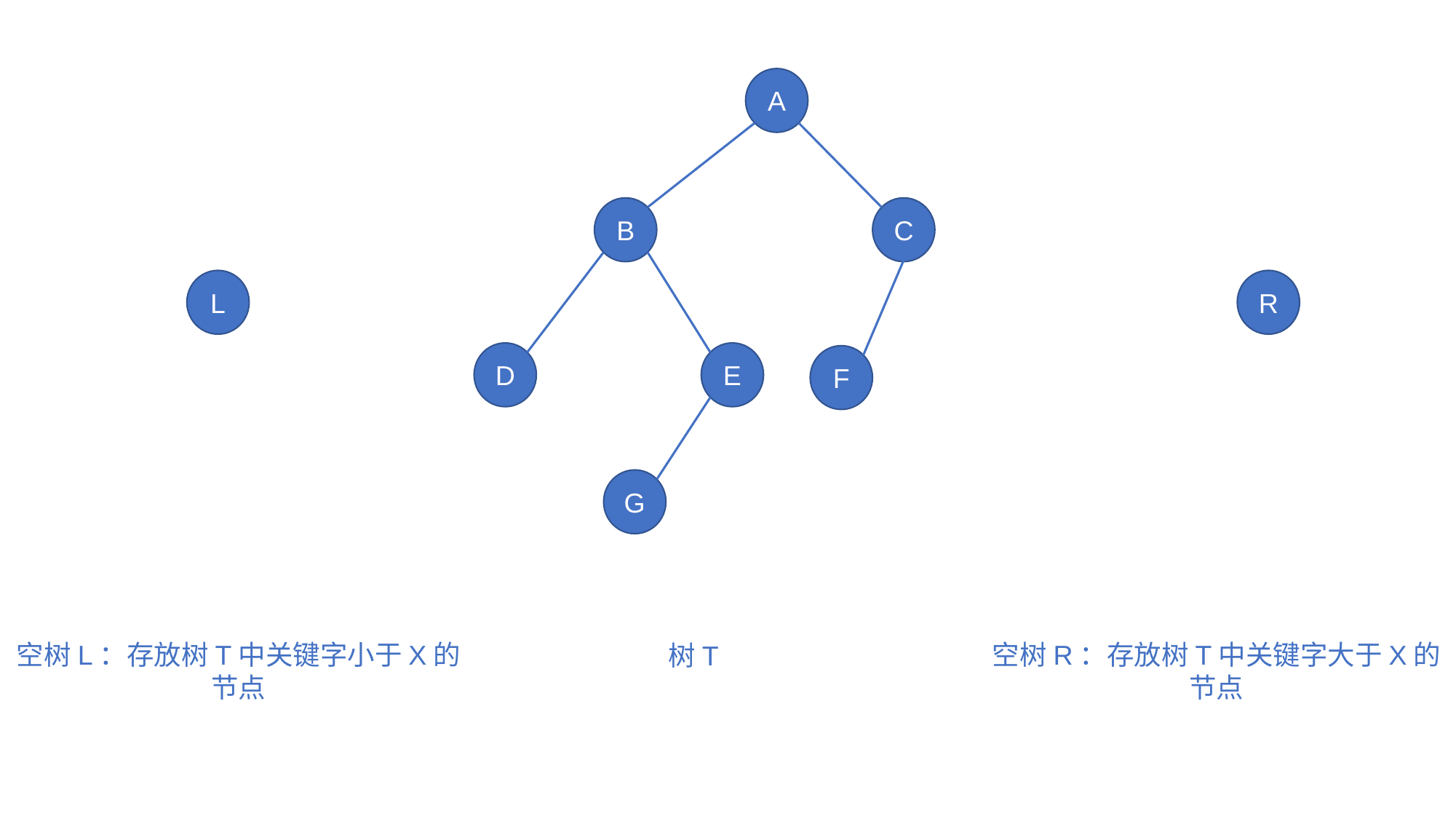

A
B
C
L
R
D
E
F
G
空树L：存放树T中关键字小于X的节点
空树R：存放树T中关键字大于X的节点
树T